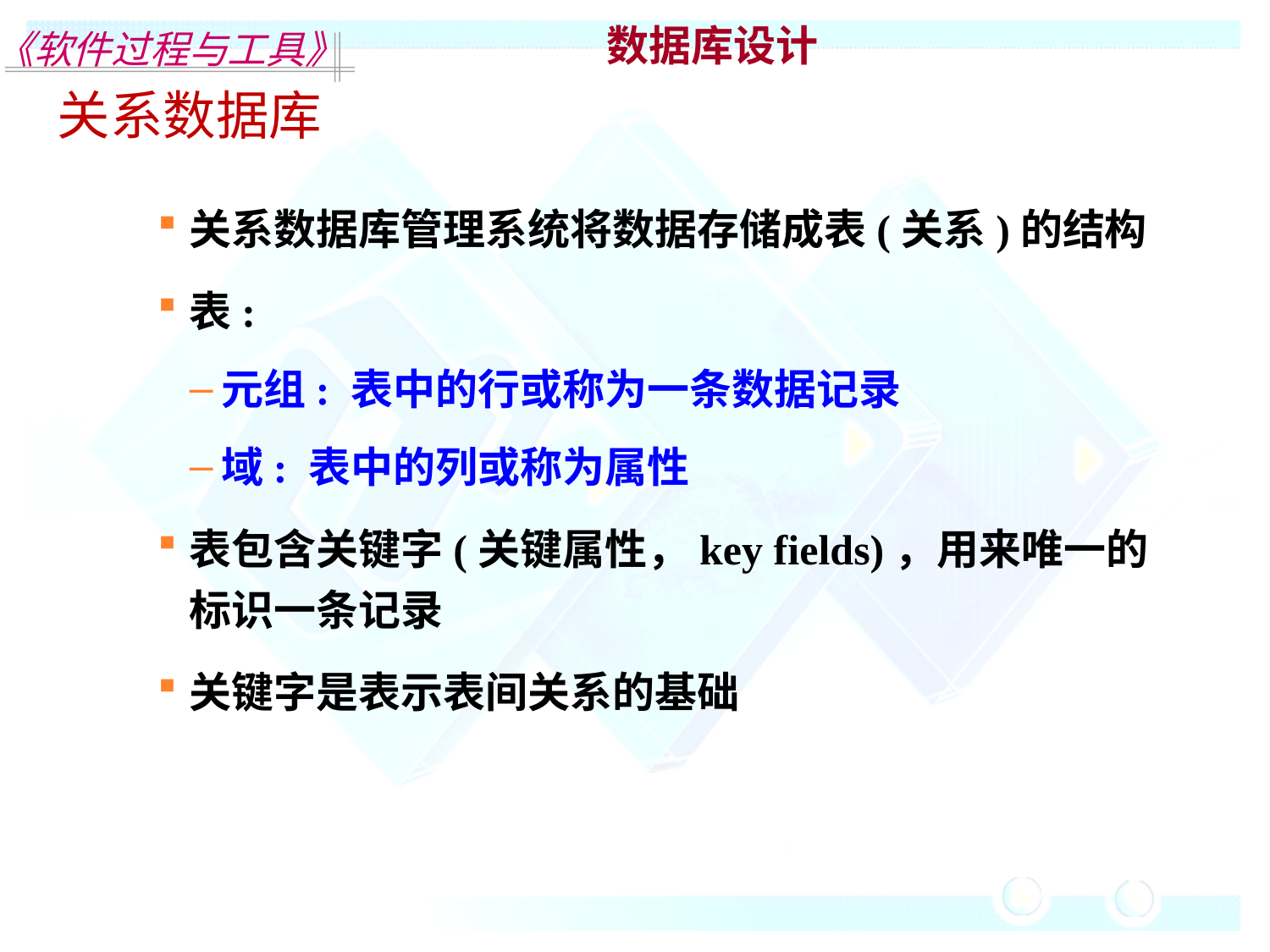

数据库设计
关系数据库
关系数据库管理系统将数据存储成表(关系)的结构
表:
元组: 表中的行或称为一条数据记录
域: 表中的列或称为属性
表包含关键字(关键属性，key fields)，用来唯一的标识一条记录
关键字是表示表间关系的基础